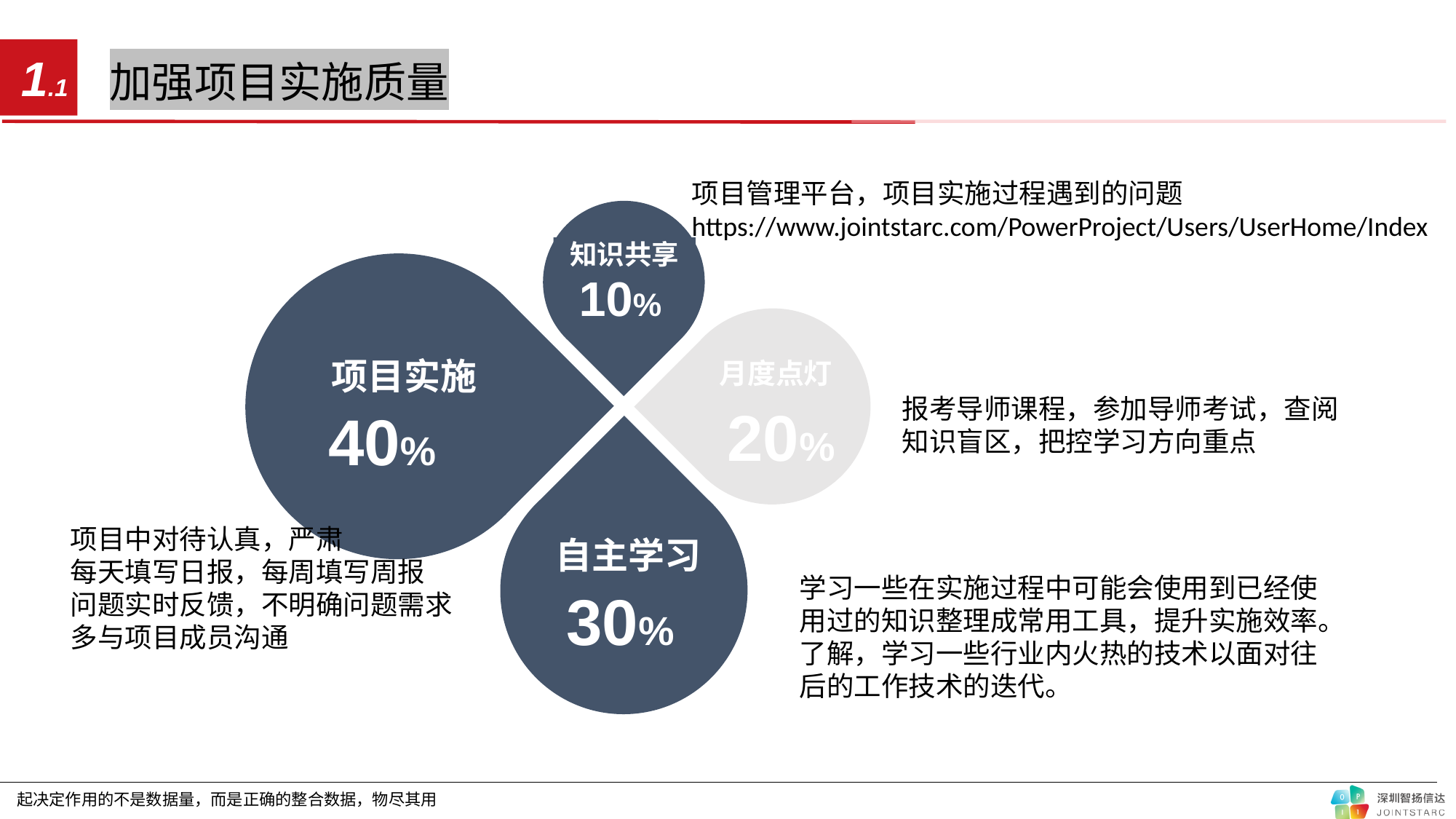

1.1
加强项目实施质量
项目管理平台，项目实施过程遇到的问题
https://www.jointstarc.com/PowerProject/Users/UserHome/Index

10%
知识共享

项目实施
40%

月度点灯
20%
报考导师课程，参加导师考试，查阅
知识盲区，把控学习方向重点

自主学习
30%
项目中对待认真，严肃
每天填写日报，每周填写周报
问题实时反馈，不明确问题需求
多与项目成员沟通

学习一些在实施过程中可能会使用到已经使用过的知识整理成常用工具，提升实施效率。
了解，学习一些行业内火热的技术以面对往后的工作技术的迭代。